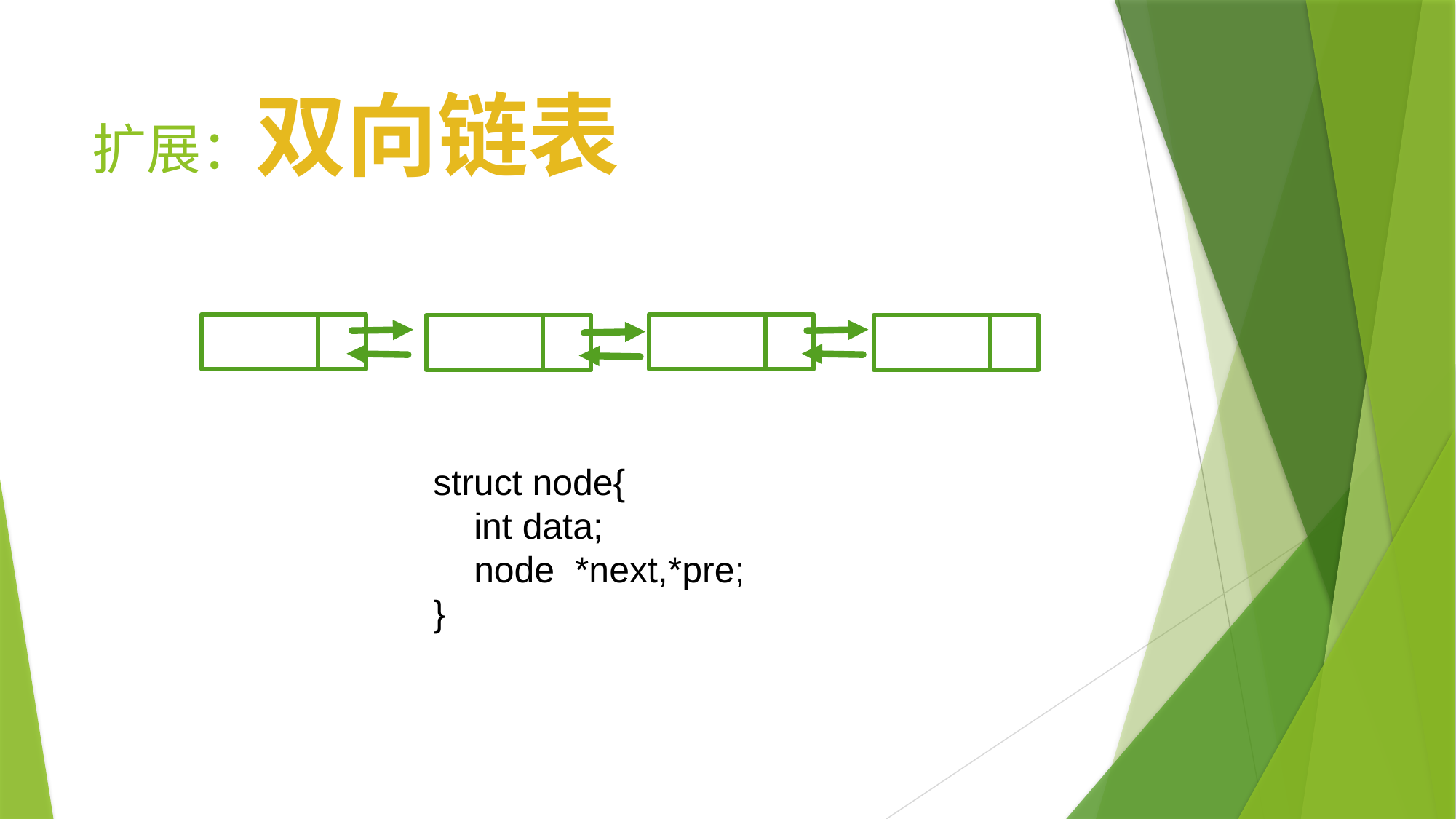

# 扩展：双向链表

struct node{
    int data;
    node  *next,*pre;
}